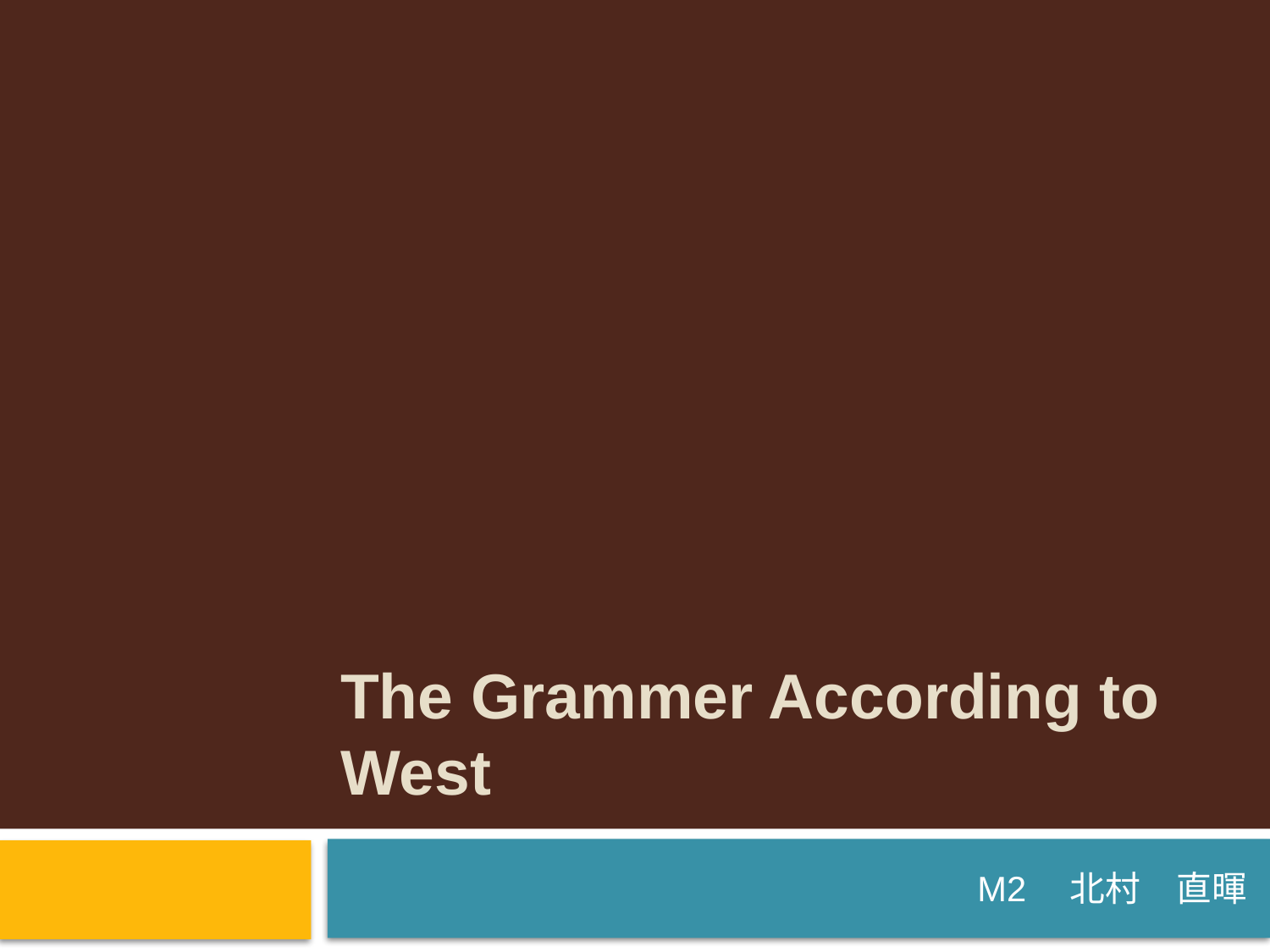

# The Grammer According to West
M2　北村　直暉